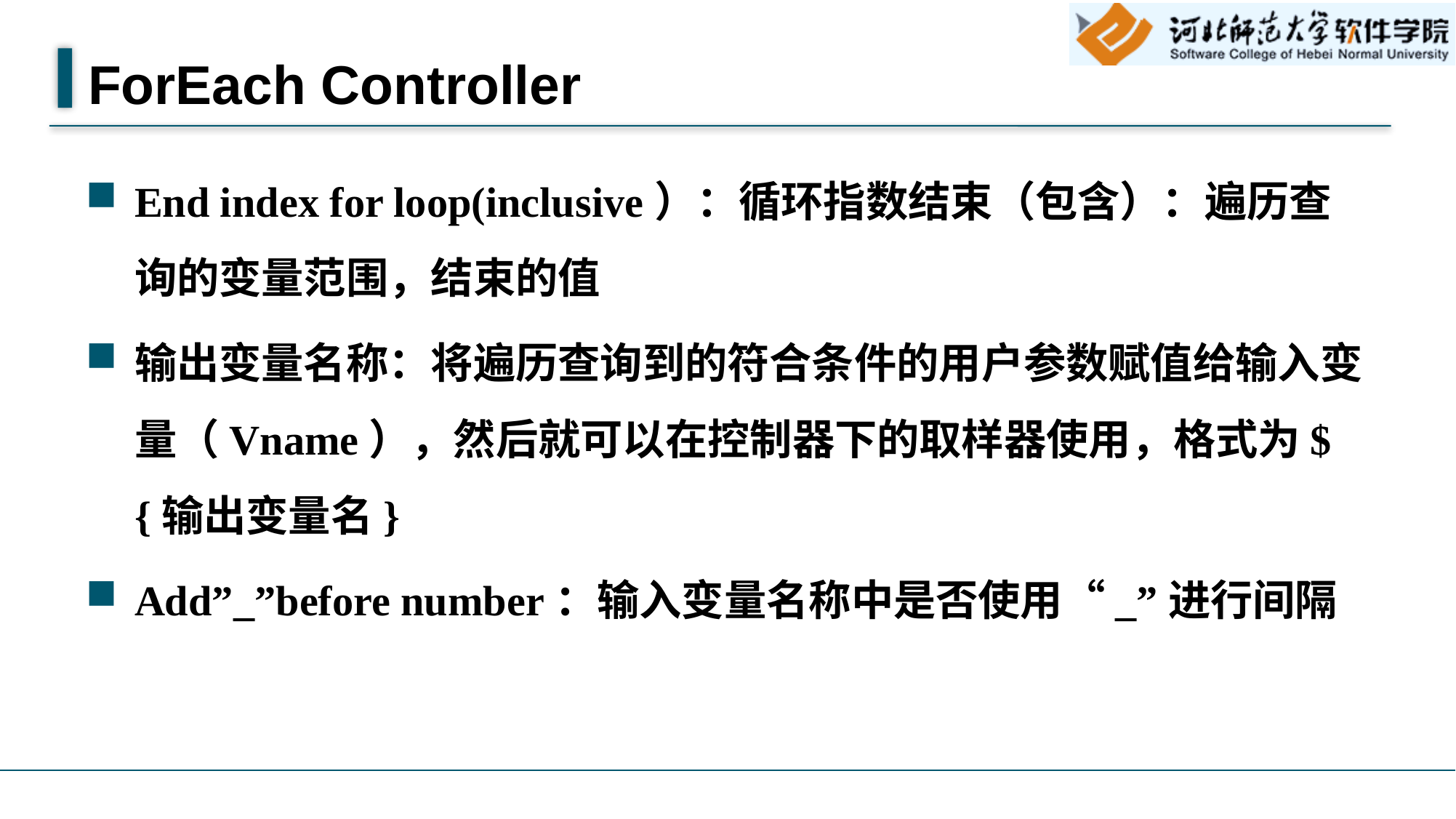

# ForEach Controller
End index for loop(inclusive）：循环指数结束（包含）：遍历查询的变量范围，结束的值
输出变量名称：将遍历查询到的符合条件的用户参数赋值给输入变量（Vname），然后就可以在控制器下的取样器使用，格式为${输出变量名}
Add”_”before number：输入变量名称中是否使用“_”进行间隔